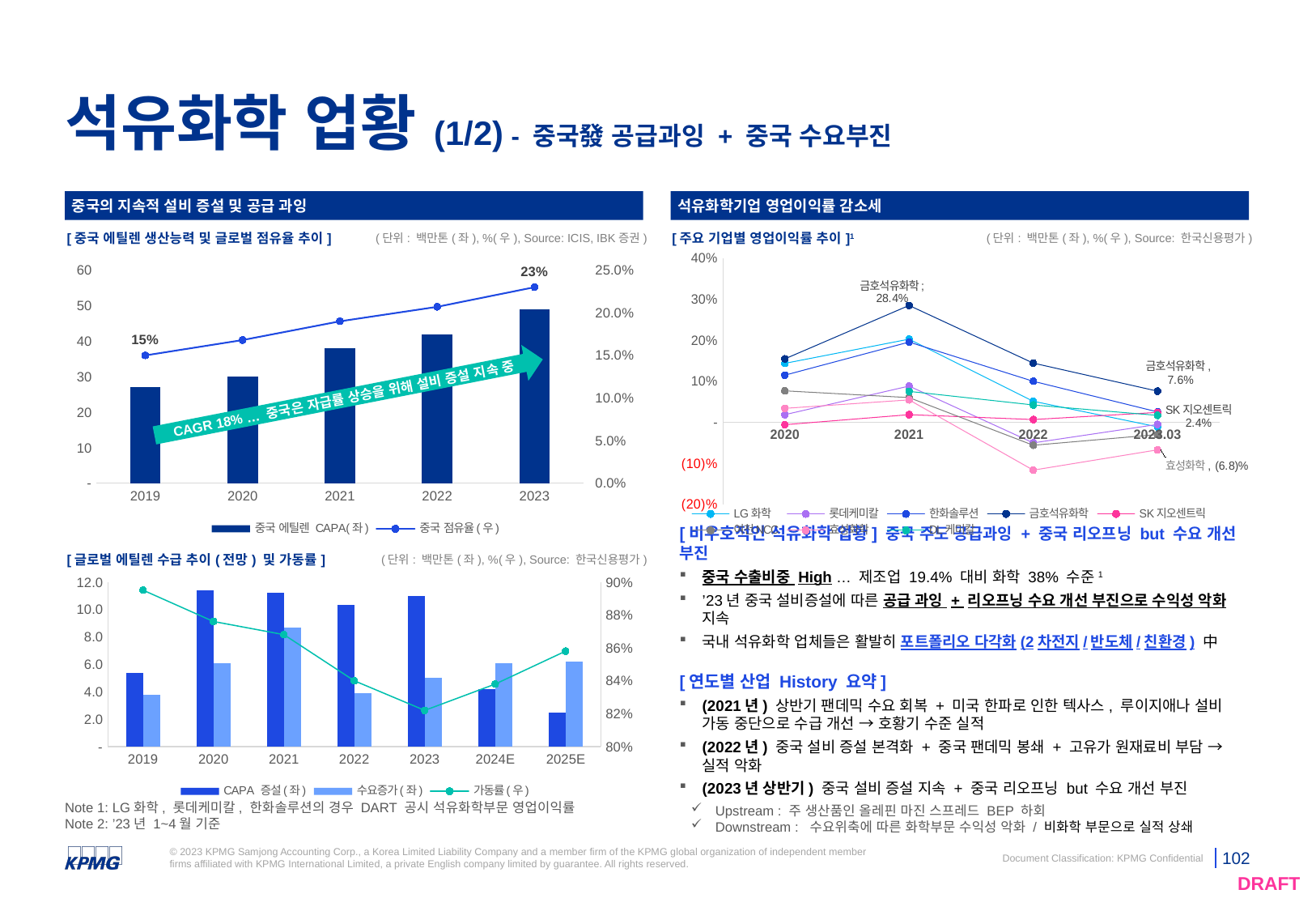

Left
2/3 text box
50-50
text box
Second text column
Right
Call-out box.
# 석유화학 업황 (1/2) - 중국發 공급과잉 + 중국 수요부진

Strap-line
중국의 지속적 설비 증설 및 공급 과잉
석유화학기업 영업이익률 감소세
First level
Second level
Third level
Fourth level
Fifth level
| [중국 에틸렌 생산능력 및 글로벌 점유율 추이] | (단위: 백만톤(좌), %(우), Source: ICIS, IBK증권) |
| --- | --- |
| [주요 기업별 영업이익률 추이]1 | (단위: 백만톤(좌), %(우), Source: 한국신용평가) |
| --- | --- |

### Chart

| Category | LG화학 | 롯데케미칼 | 한화솔루션 | 금호석유화학 | SK지오센트릭 | 여천NCC | 효성화학 | DL케미칼 |
|---|---|---|---|---|---|---|---|---|
| 2020 | 0.14334765067701566 | 0.018184169114577 | 0.11459491958514956 | 0.15431010392686528 | -0.006315292483896851 | 0.07629593986959665 | 0.033528442025896756 | None |
| 2021 | 0.20229870974150221 | 0.08800320598172996 | 0.19515287099179715 | 0.2844339665564503 | 0.01821358835141216 | 0.05981808356607951 | 0.054196790223133465 | 0.07505472288338234 |
| 2022 | 0.05080024423967165 | -0.05050863268959873 | 0.09965816015704325 | 0.14390669773131287 | 0.00631780178116458 | -0.056400877860897765 | -0.11697774327993547 | 0.04189223949499845 |
| 2023.03 | -0.011485442585335886 | -0.005530825733819097 | 0.02500927643784787 | 0.07561915507097429 | 0.023686536265866837 | -0.030266348554795097 | -0.0676118916943932 | 0.016477486675051924 |

### Chart

| Category | 중국 에틸렌 CAPA(좌) | 중국 점유율(우) |
|---|---|---|
| 2019 | 27.0 | 0.15 |
| 2020 | 30.0 | 0.168 |
| 2021 | 38.0 | 0.19 |
| 2022 | 42.0 | 0.207 |
| 2023 | 49.0 | 0.23 |
Table/ chart
Text box/chart
CAGR 18% … 중국은 자급률 상승을 위해 설비 증설 지속 중
First item
Second item
Third item
[비우호적인 석유화학 업황] 중국 주도 공급과잉 + 중국 리오프닝 but 수요 개선 부진
중국 수출비중 High … 제조업 19.4% 대비 화학 38% 수준1
’23년 중국 설비증설에 따른 공급 과잉 + 리오프닝 수요 개선 부진으로 수익성 악화 지속
국내 석유화학 업체들은 활발히 포트폴리오 다각화(2차전지/반도체/친환경) 中
[연도별 산업 History 요약]
(2021년) 상반기 팬데믹 수요 회복 + 미국 한파로 인한 텍사스, 루이지애나 설비 가동 중단으로 수급 개선 → 호황기 수준 실적
(2022년) 중국 설비 증설 본격화 + 중국 팬데믹 봉쇄 + 고유가 원재료비 부담 → 실적 악화
(2023년 상반기) 중국 설비 증설 지속 + 중국 리오프닝 but 수요 개선 부진
Upstream : 주 생산품인 올레핀 마진 스프레드 BEP 하회
Downstream :  수요위축에 따른 화학부문 수익성 악화 / 비화학 부문으로 실적 상쇄
Text box/chart
| [글로벌 에틸렌 수급 추이(전망) 및 가동률] | (단위: 백만톤(좌), %(우), Source: 한국신용평가) |
| --- | --- |

### Chart

| Category | CAPA 증설(좌) | 수요증가(좌) | 가동률(우) |
|---|---|---|---|
| 2019 | 5.4 | 3.8 | 0.895 |
| 2020 | 11.4 | 6.1 | 0.8759999999999999 |
| 2021 | 11.2 | 8.7 | 0.868 |
| 2022 | 10.3 | 3.9 | 0.84 |
| 2023 | 11.0 | 5.0 | 0.8220000000000001 |
| 2024E | 4.2 | 6.1 | 0.838 |
| 2025E | 2.5 | 6.2 | 0.858 |
Note 1: LG화학, 롯데케미칼, 한화솔루션의 경우 DART 공시 석유화학부문 영업이익률
Note 2: ’23년 1~4월 기준